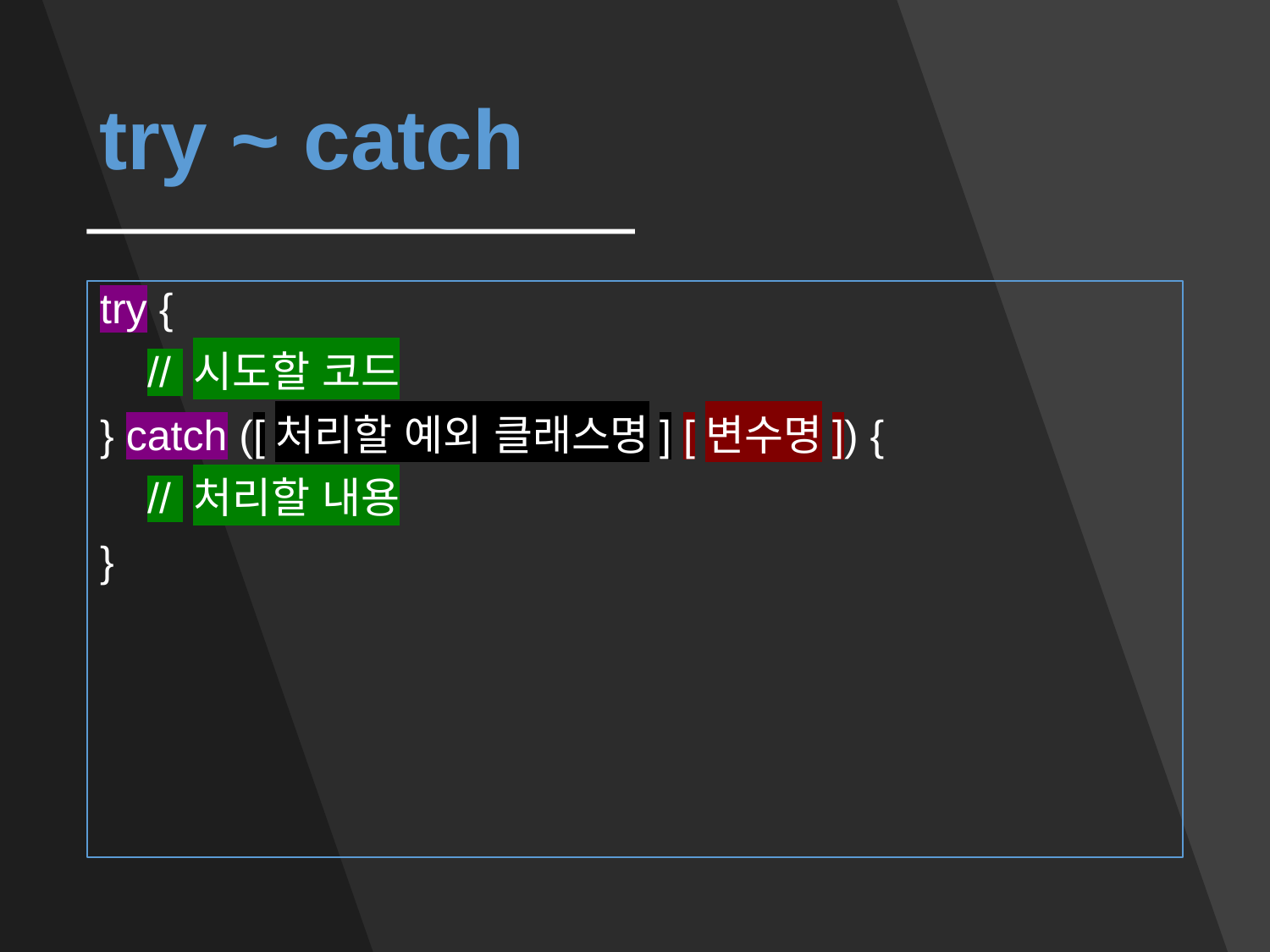

# try ~ catch

try {
    // 시도할 코드
} catch ([처리할 예외 클래스명] [변수명]) {
    // 처리할 내용
}